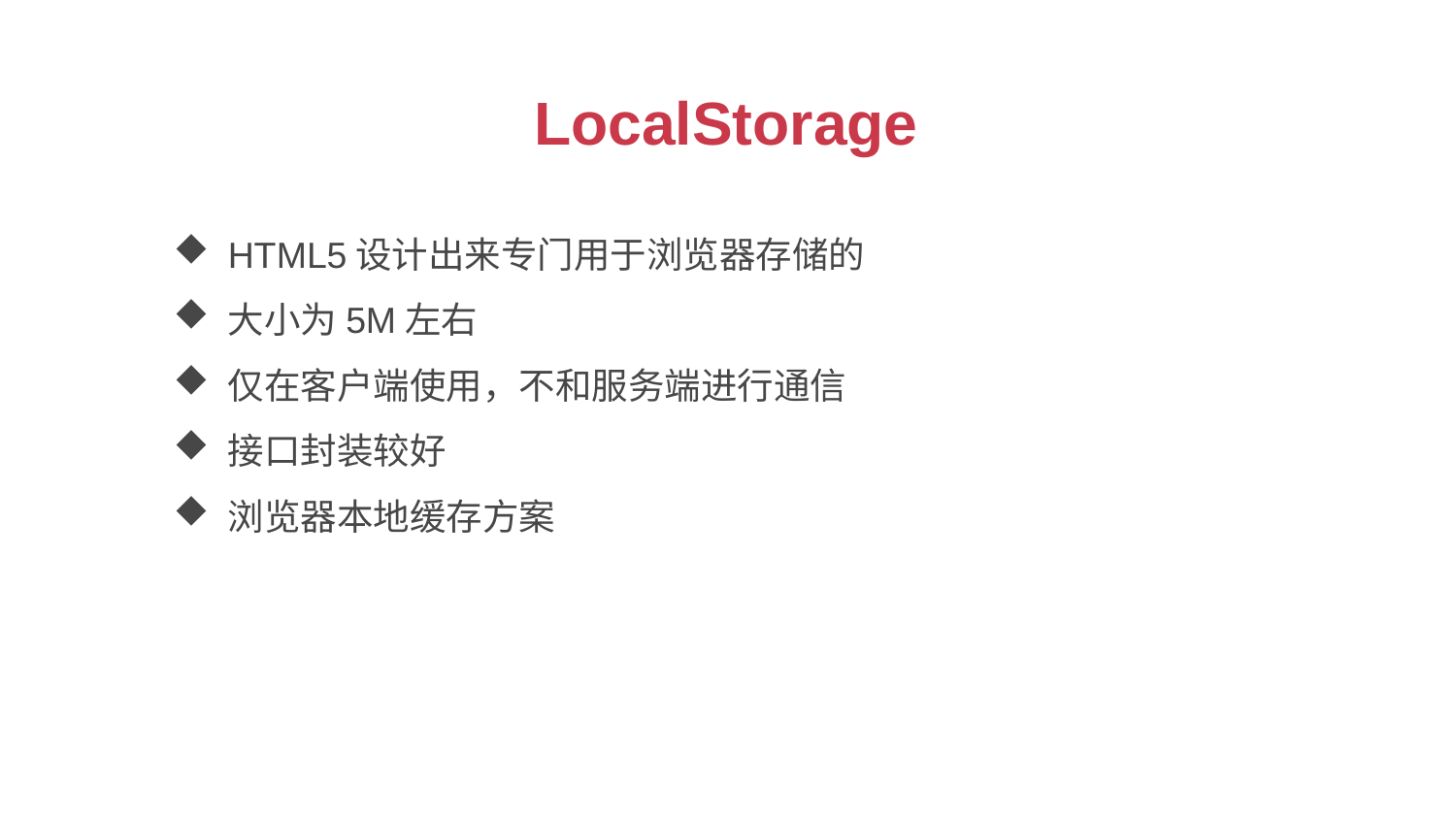

LocalStorage
HTML5设计出来专门用于浏览器存储的
大小为5M左右
仅在客户端使用，不和服务端进行通信
接口封装较好
浏览器本地缓存方案